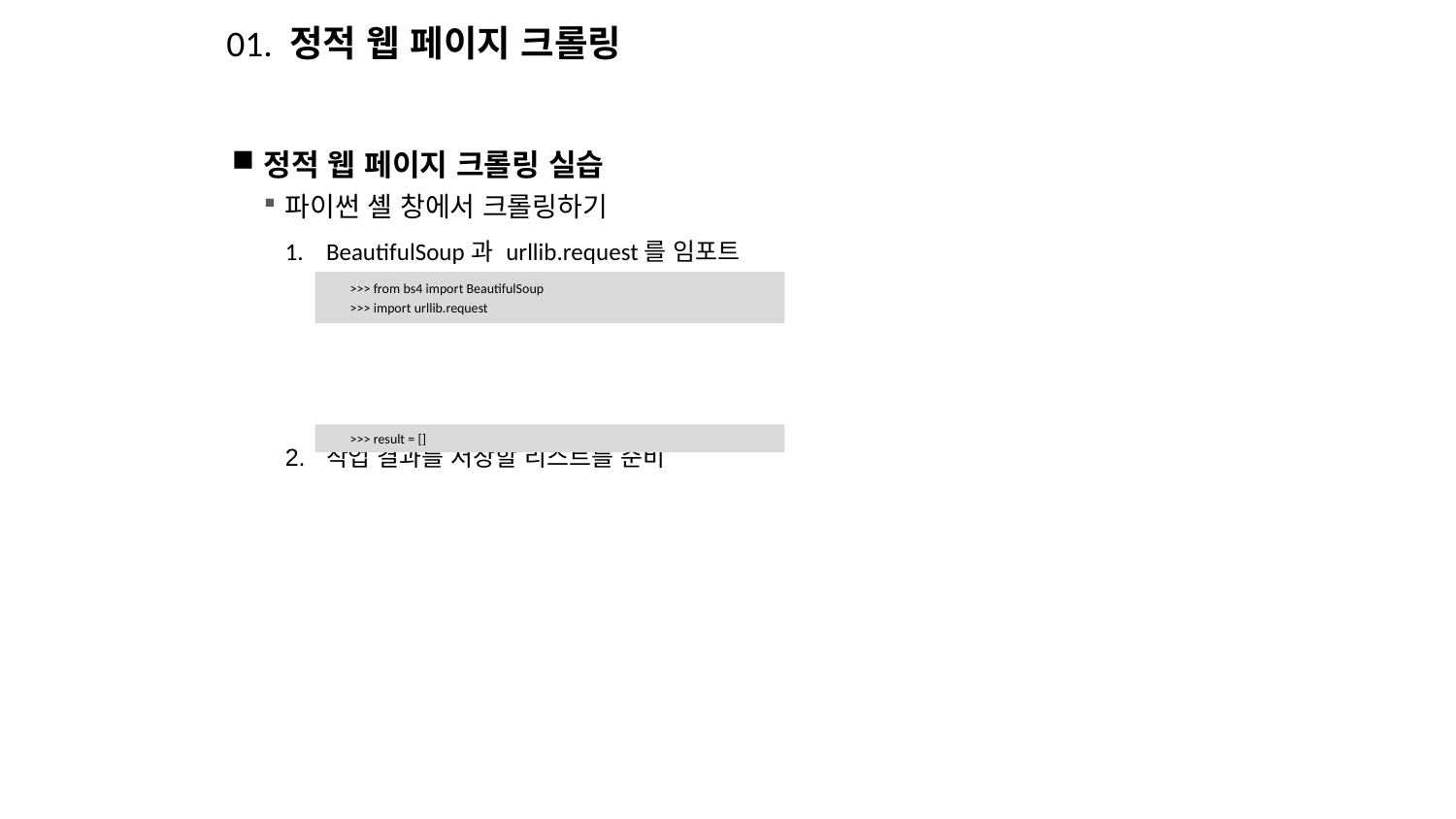

# 01. 정적 웹 페이지 크롤링
정적 웹 페이지 크롤링 실습
파이썬 셸 창에서 크롤링하기
BeautifulSoup과 urllib.request를 임포트

작업 결과를 저장할 리스트를 준비
>>> from bs4 import BeautifulSoup
>>> import urllib.request

>>> result = []